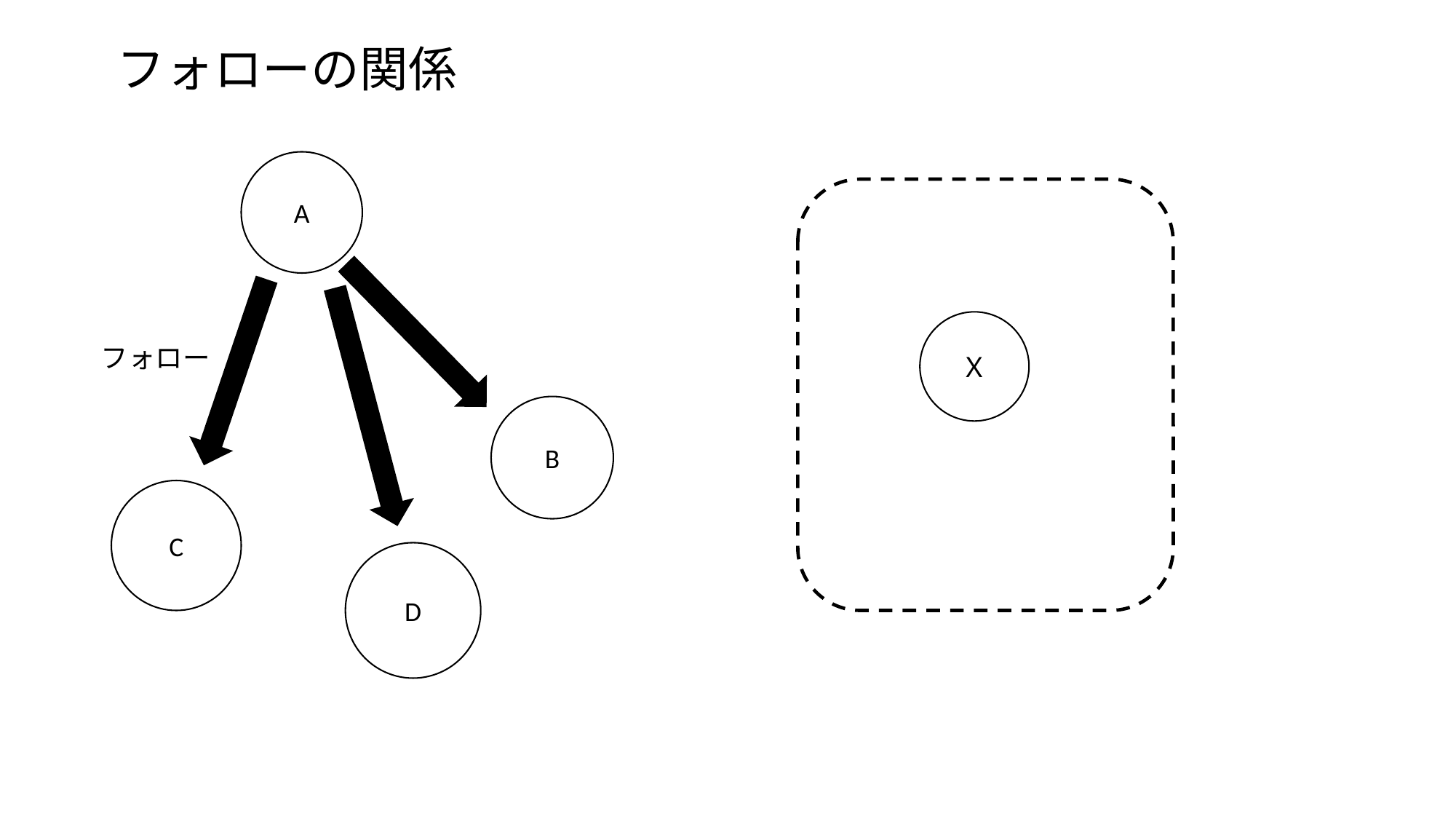

フォローの関係
A

Ｘ

フォロー

B
C
D